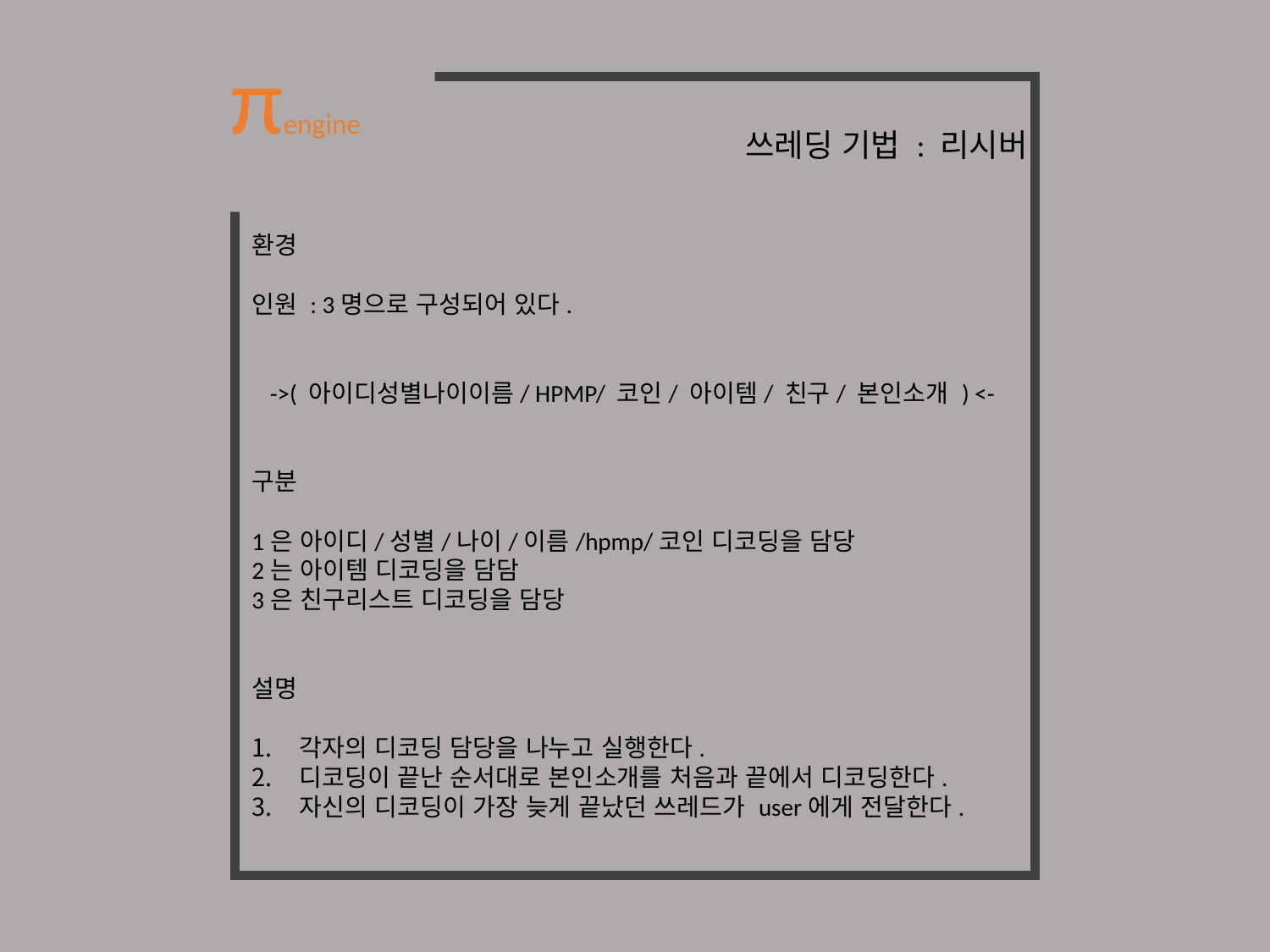

πengine

쓰레딩 기법 : 리시버
환경

인원 : 3명으로 구성되어 있다.

->( 아이디성별나이이름/ HPMP/ 코인/ 아이템/ 친구/ 본인소개 ) <-

구분
1은 아이디/성별/나이/이름/hpmp/코인 디코딩을 담당
2는 아이템 디코딩을 담담
3은 친구리스트 디코딩을 담당

설명

각자의 디코딩 담당을 나누고 실행한다.
디코딩이 끝난 순서대로 본인소개를 처음과 끝에서 디코딩한다.
자신의 디코딩이 가장 늦게 끝났던 쓰레드가 user에게 전달한다.